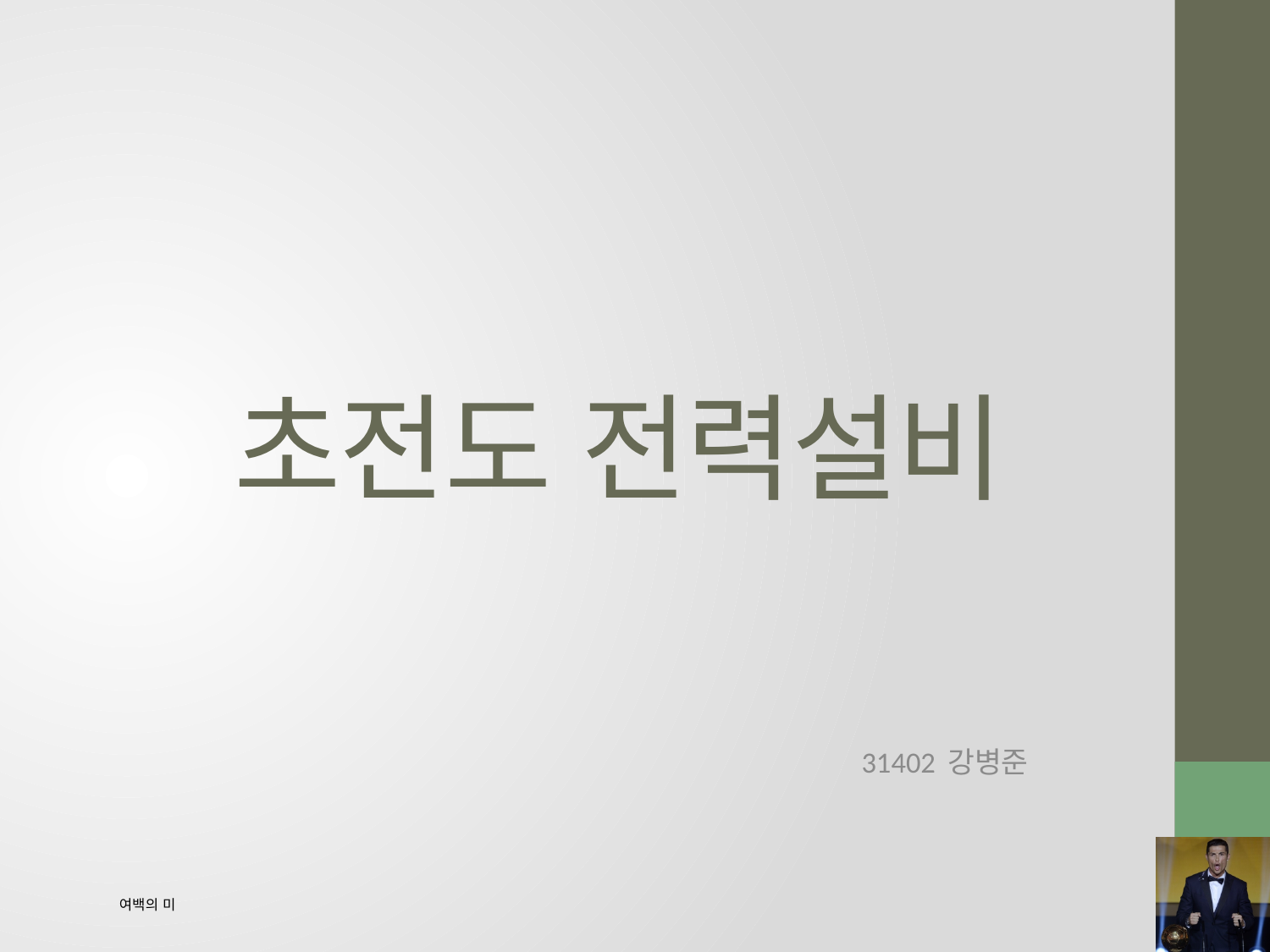

# 초전도 전력설비
31402 강병준
여백의 미